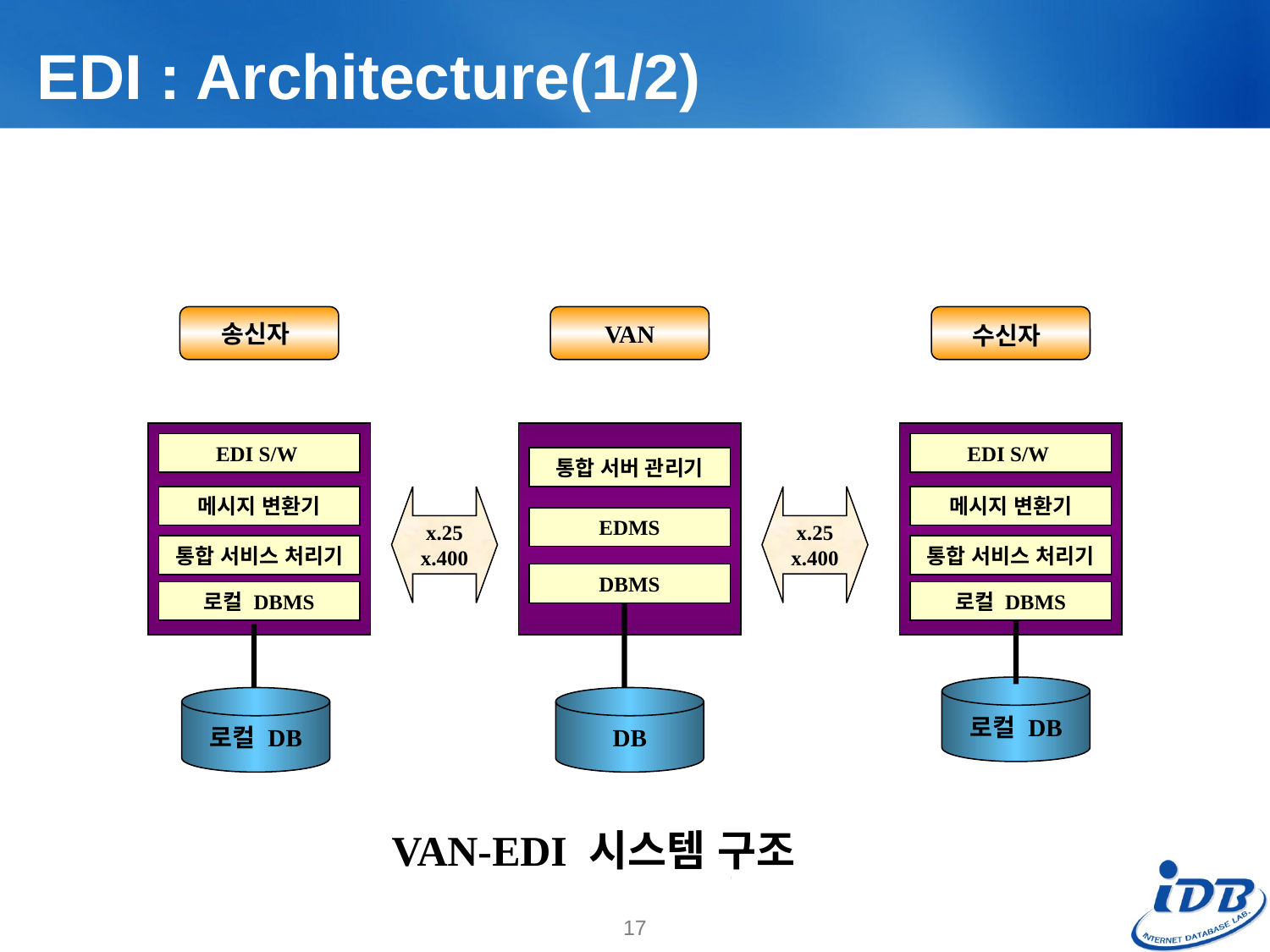

# EDI : Architecture(1/2)
송신자
VAN
수신자

EDI S/W
EDI S/W
통합 서버 관리기
메시지 변환기
x.25
x.400
x.25
x.400
메시지 변환기
EDMS
통합 서비스 처리기
통합 서비스 처리기
DBMS
로컬 DBMS
로컬 DBMS

로컬 DB
로컬 DB
DB
VAN-EDI 시스템 구조
17